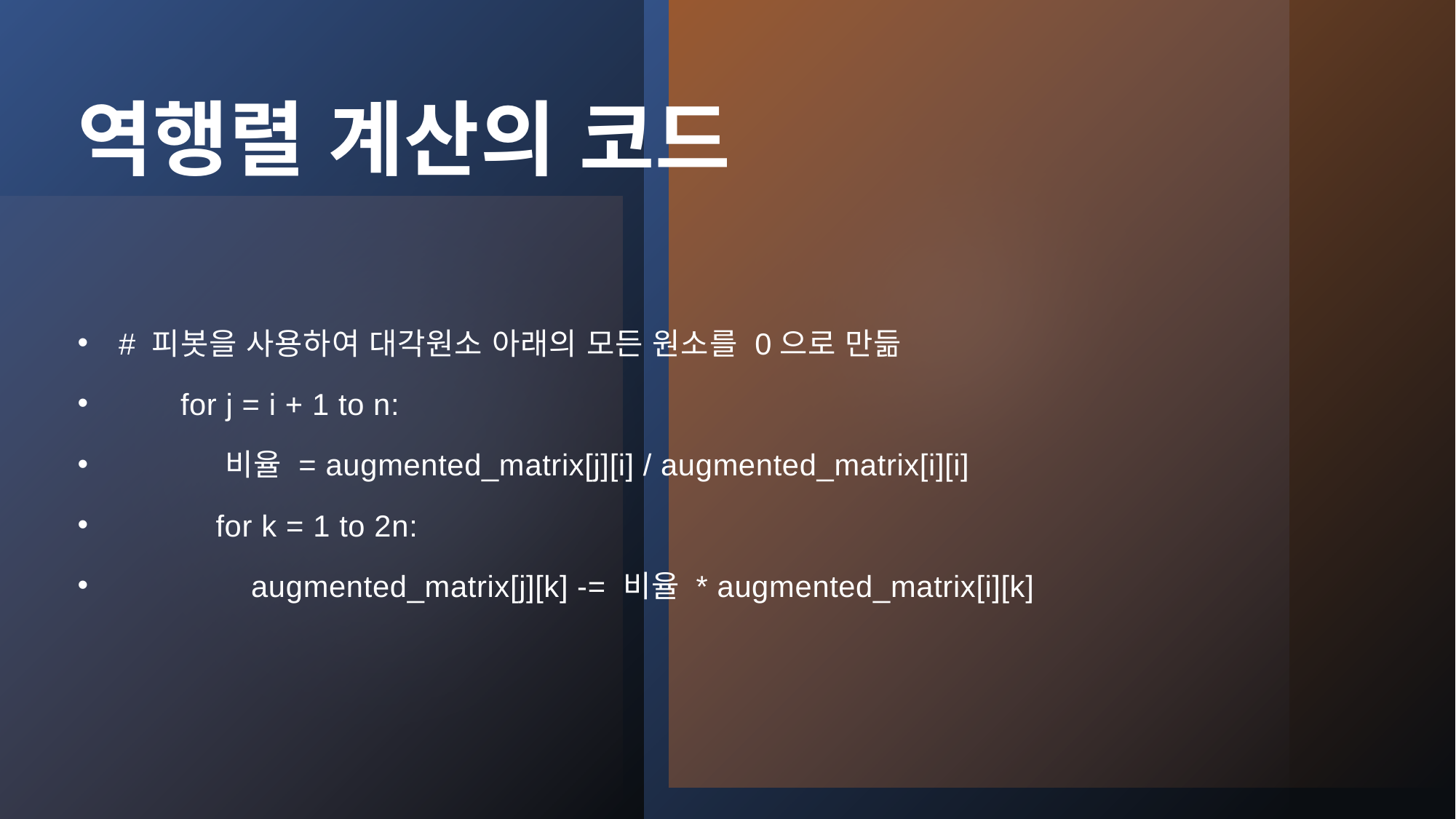

# 역행렬 계산의 코드
 # 피봇을 사용하여 대각원소 아래의 모든 원소를 0으로 만듦
        for j = i + 1 to n:
            비율 = augmented_matrix[j][i] / augmented_matrix[i][i]
            for k = 1 to 2n:
                augmented_matrix[j][k] -= 비율 * augmented_matrix[i][k]